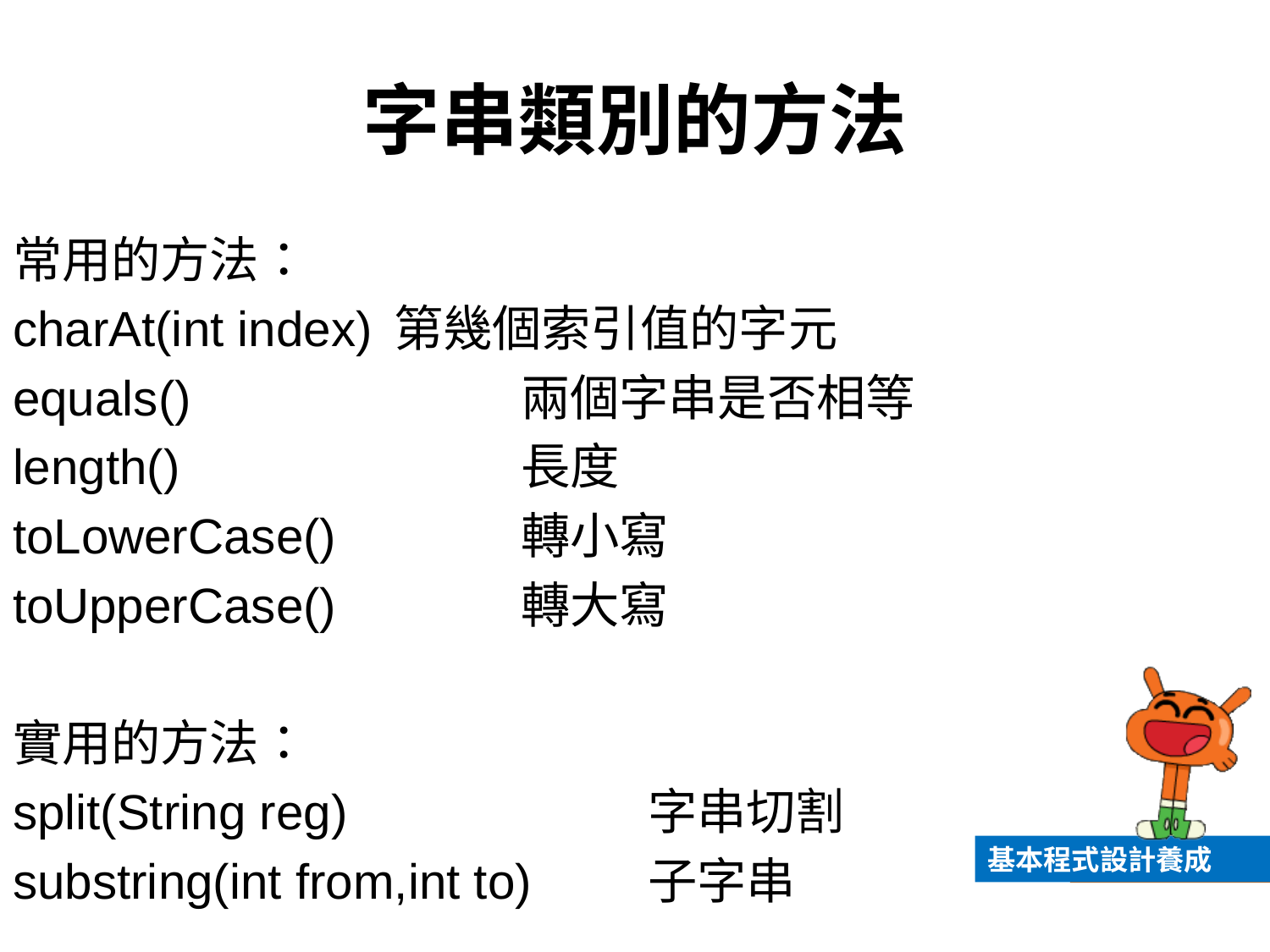

# 字串類別的方法
常用的方法：
charAt(int index)	第幾個索引值的字元
equals()			兩個字串是否相等
length()			長度
toLowerCase()		轉小寫
toUpperCase()		轉大寫

實用的方法：
split(String reg)			字串切割
substring(int from,int to)	子字串